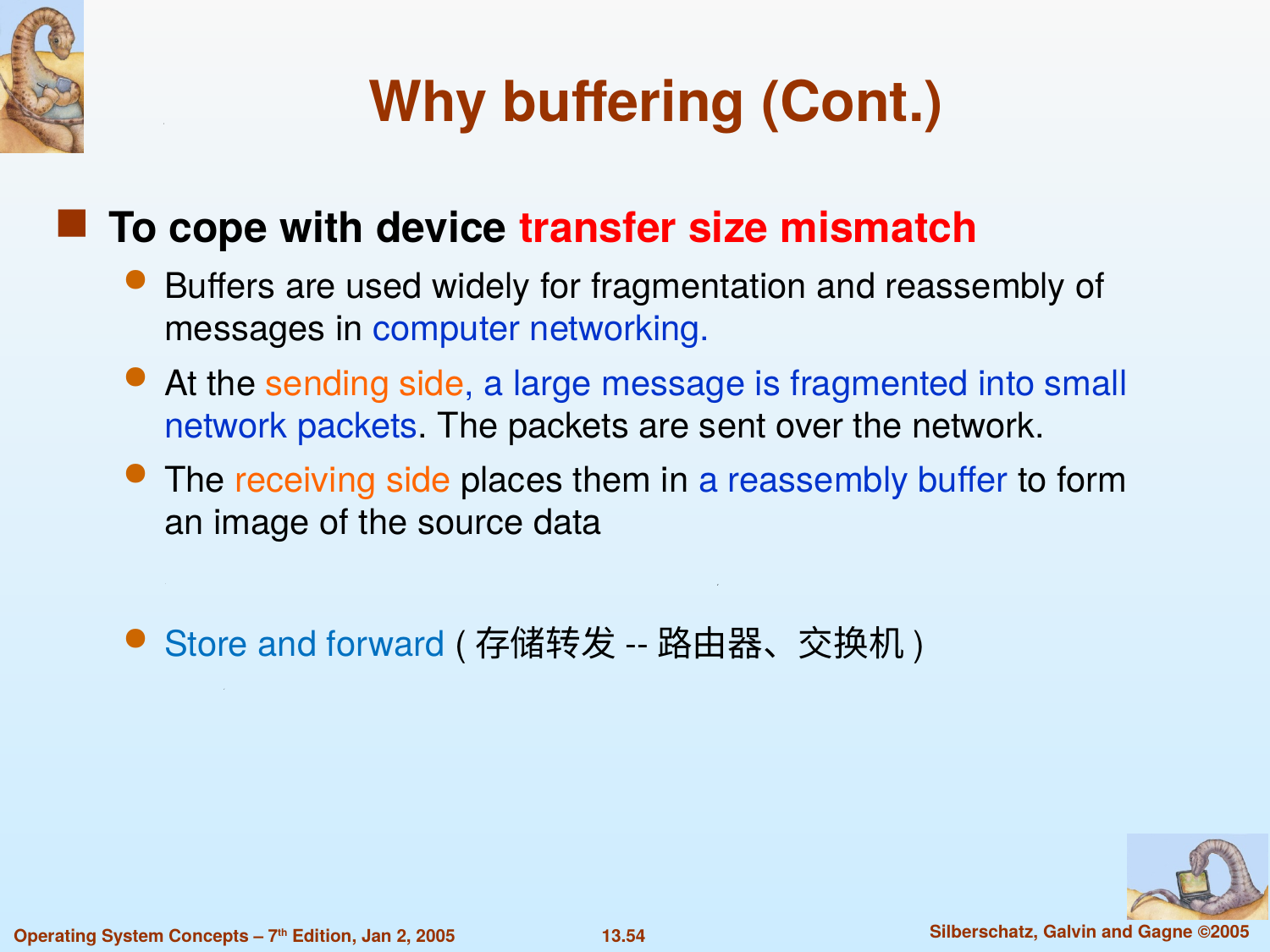

Why buffering (Cont.)
To cope with device transfer size mismatch
Buffers are used widely for fragmentation and reassembly of messages in computer networking.
At the sending side, a large message is fragmented into small network packets. The packets are sent over the network.
The receiving side places them in a reassembly buffer to form an image of the source data

Store and forward (存储转发--路由器、交换机)